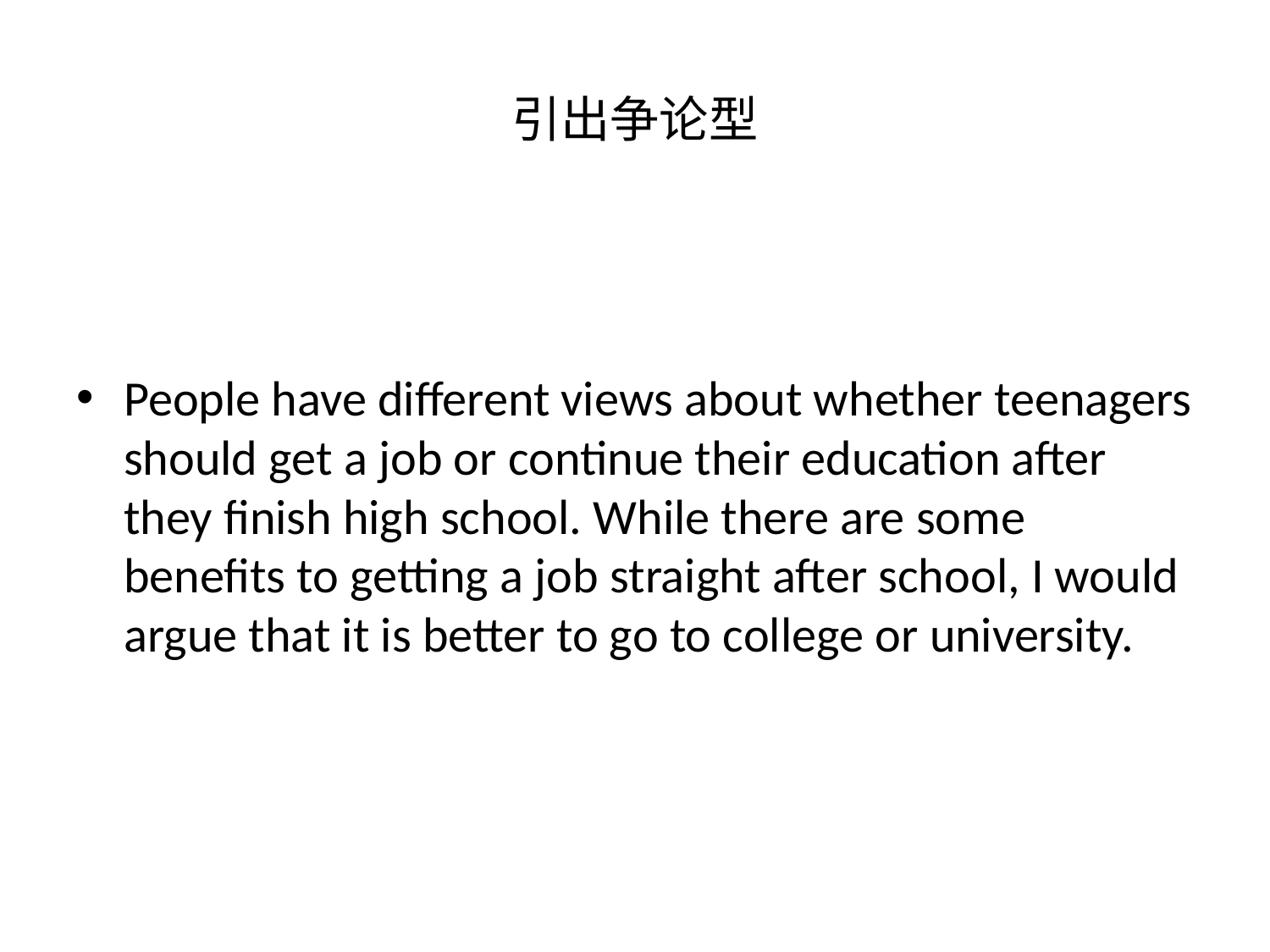

# 引出争论型

People have different views about whether teenagers should get a job or continue their education after they finish high school. While there are some benefits to getting a job straight after school, I would argue that it is better to go to college or university.